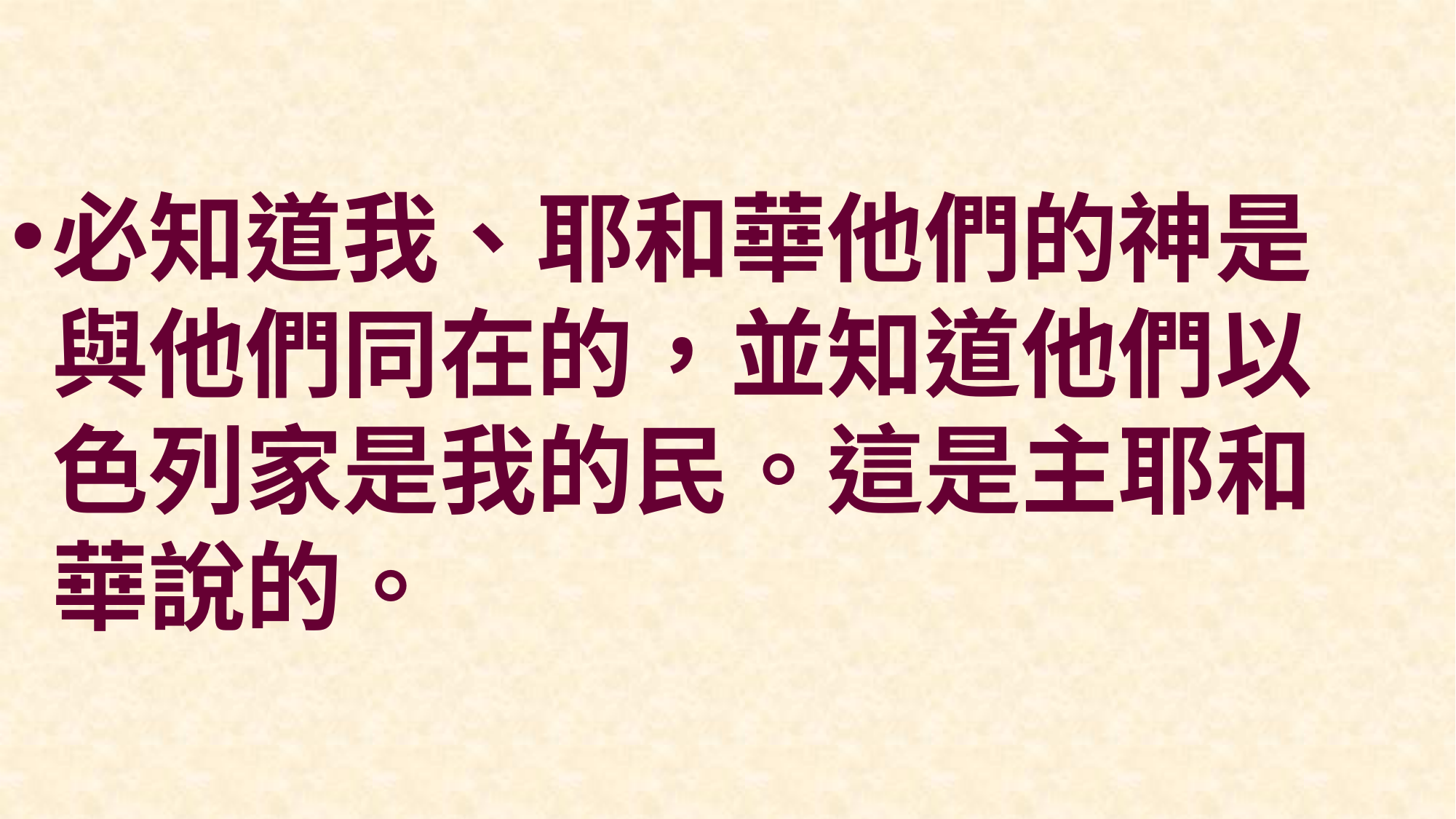

必知道我、耶和華他們的神是與他們同在的，並知道他們以色列家是我的民。這是主耶和華說的。